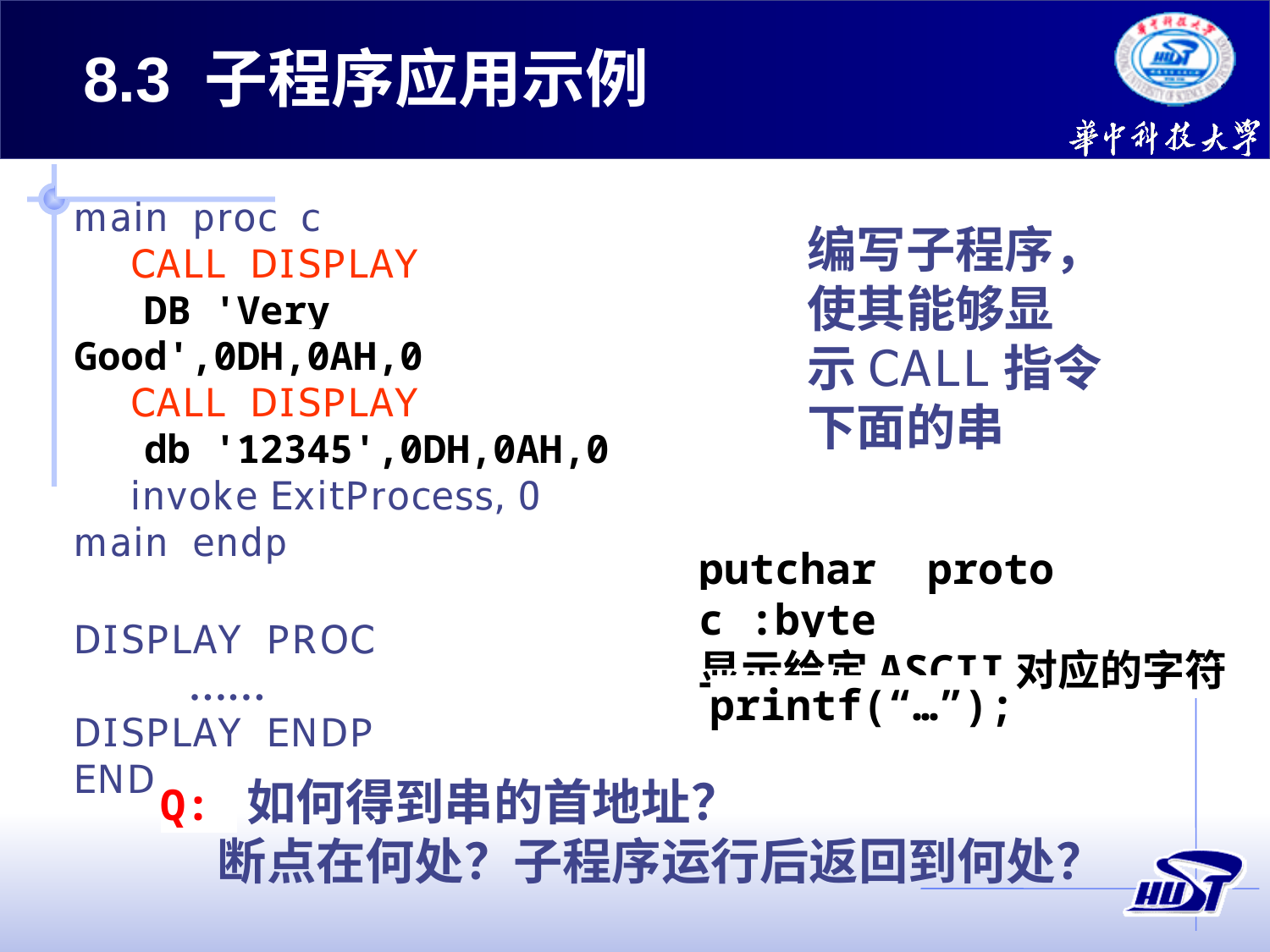

8.3 子程序应用示例
main  proc  c
     CALL  DISPLAY
   DB 'Very Good',0DH,0AH,0
     CALL  DISPLAY
   db '12345',0DH,0AH,0
     invoke ExitProcess, 0
main  endp

DISPLAY  PROC
          ……
DISPLAY  ENDP
END
编写子程序，使其能够显示CALL指令下面的串
putchar  proto c :byte
显示给定ASCII对应的字符
printf(“…”);
Q: 如何得到串的首地址？
    断点在何处？子程序运行后返回到何处？